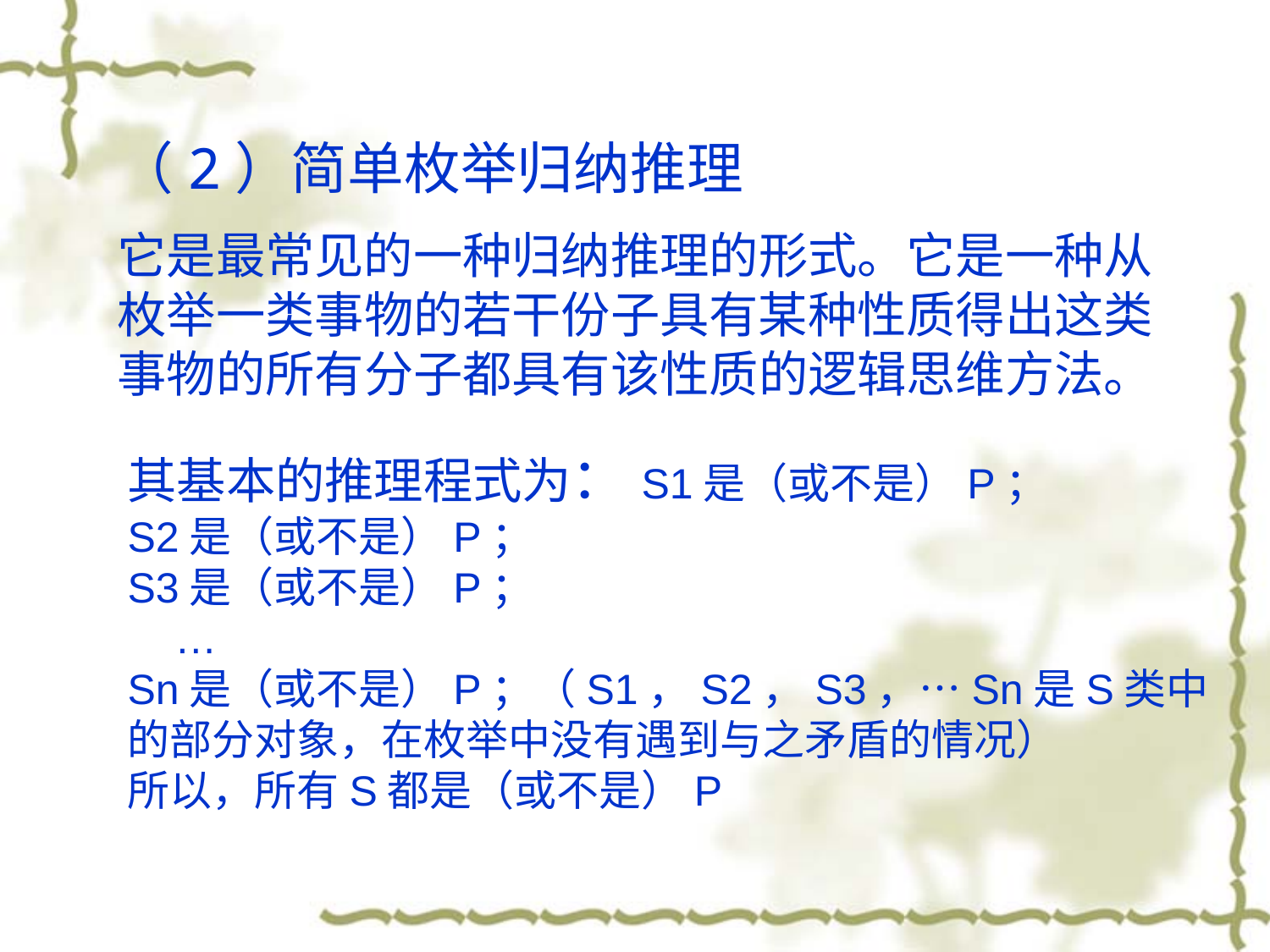

（2）简单枚举归纳推理
它是最常见的一种归纳推理的形式。它是一种从枚举一类事物的若干份子具有某种性质得出这类事物的所有分子都具有该性质的逻辑思维方法。
其基本的推理程式为：S1是（或不是）P；
S2是（或不是）P；
S3是（或不是）P；
    …
Sn是（或不是）P；（S1，S2，S3，…Sn是S类中的部分对象，在枚举中没有遇到与之矛盾的情况）
所以，所有S都是（或不是）P